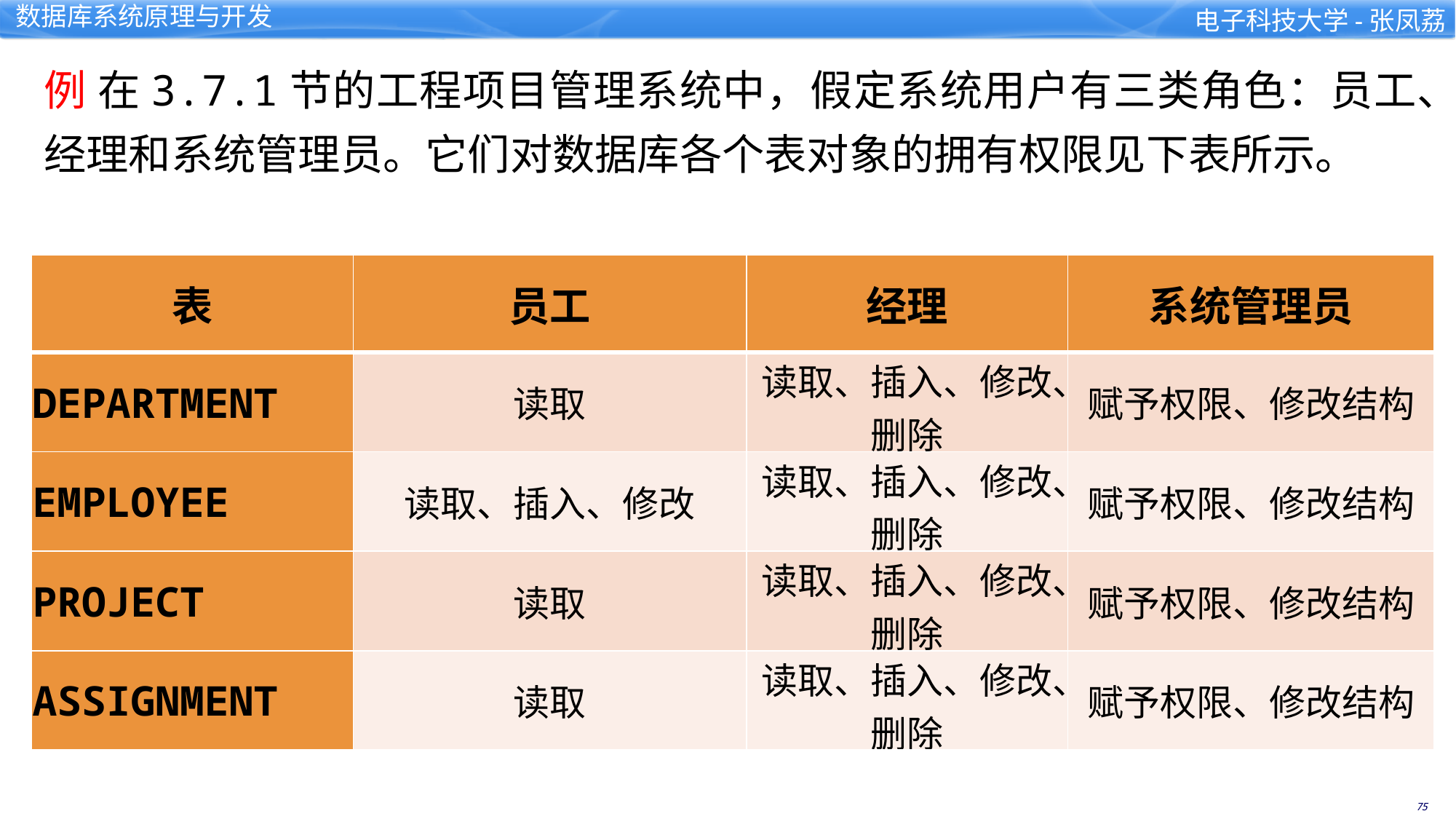

例 在3.7.1节的工程项目管理系统中，假定系统用户有三类角色：员工、经理和系统管理员。它们对数据库各个表对象的拥有权限见下表所示。
| 表 | 员工 | 经理 | 系统管理员 |
| --- | --- | --- | --- |
| DEPARTMENT | 读取 | 读取、插入、修改、删除 | 赋予权限、修改结构 |
| EMPLOYEE | 读取、插入、修改 | 读取、插入、修改、删除 | 赋予权限、修改结构 |
| PROJECT | 读取 | 读取、插入、修改、删除 | 赋予权限、修改结构 |
| ASSIGNMENT | 读取 | 读取、插入、修改、删除 | 赋予权限、修改结构 |